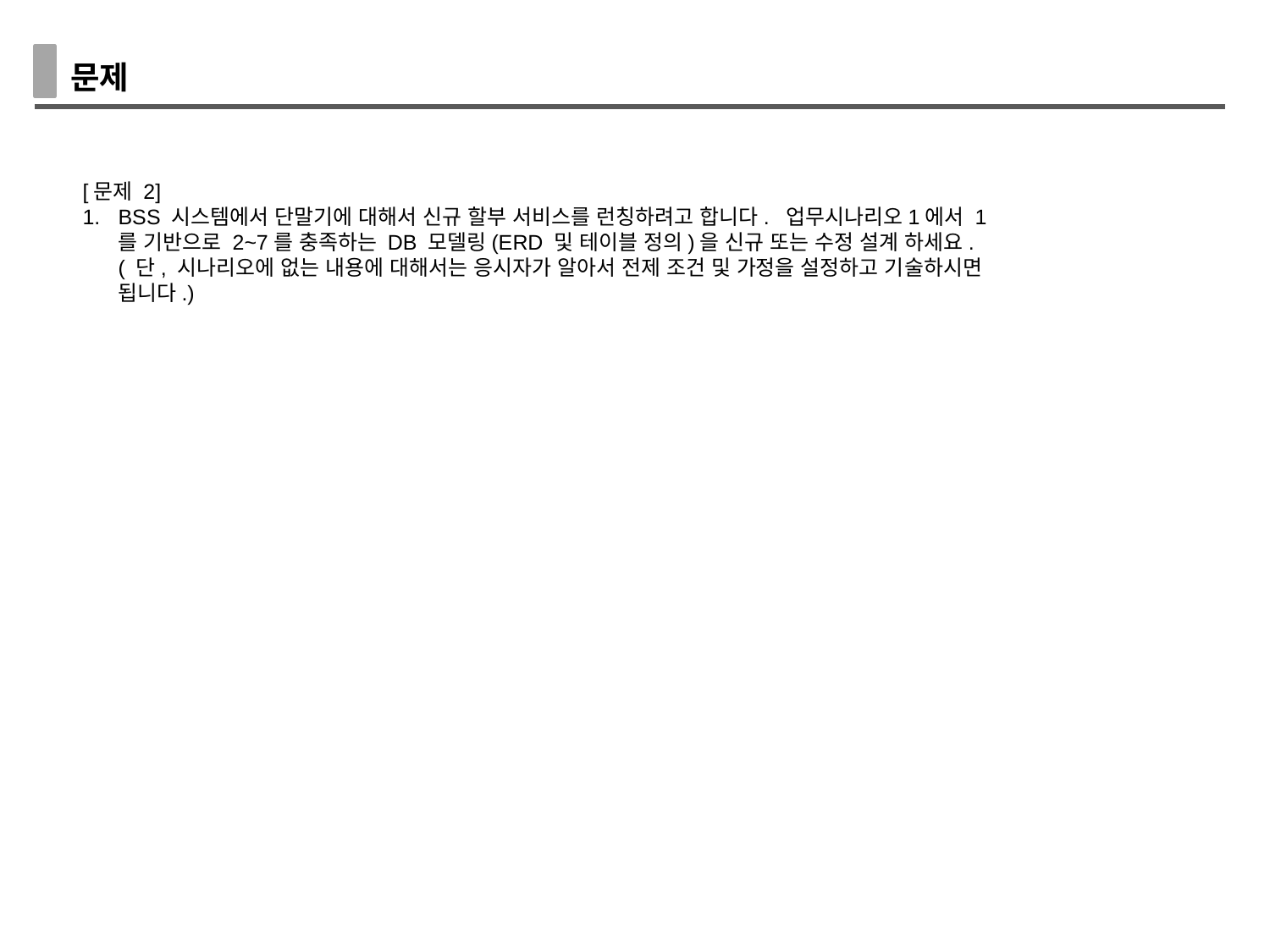

문제
[문제 2]
BSS 시스템에서 단말기에 대해서 신규 할부 서비스를 런칭하려고 합니다.  업무시나리오1에서 1를 기반으로 2~7를 충족하는 DB 모델링(ERD 및 테이블 정의)을 신규 또는 수정 설계 하세요.
( 단, 시나리오에 없는 내용에 대해서는 응시자가 알아서 전제 조건 및 가정을 설정하고 기술하시면 됩니다.)